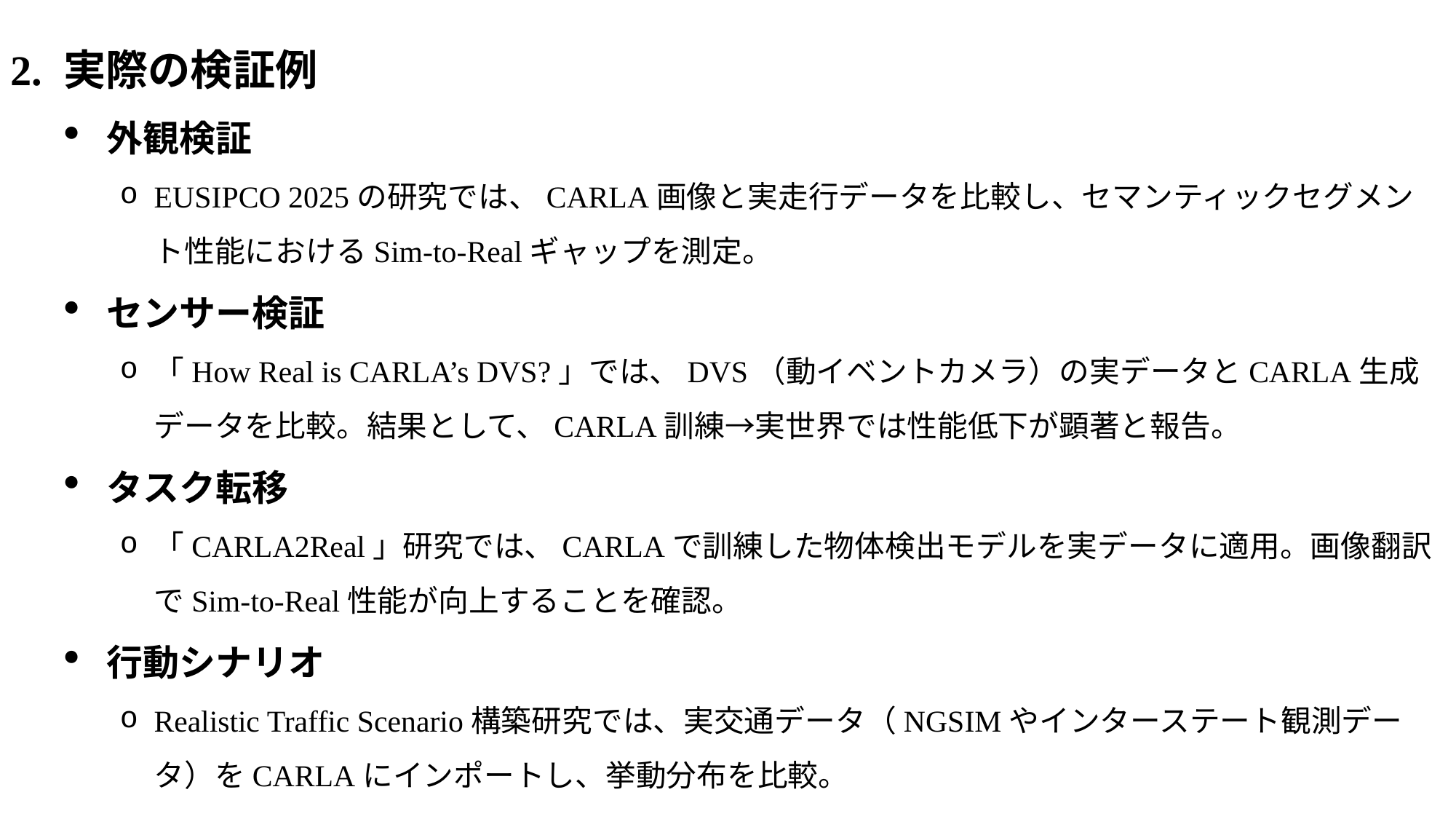

2. 実際の検証例
外観検証
EUSIPCO 2025の研究では、CARLA画像と実走行データを比較し、セマンティックセグメント性能におけるSim-to-Realギャップを測定。
センサー検証
「How Real is CARLA’s DVS?」では、DVS（動イベントカメラ）の実データとCARLA生成データを比較。結果として、CARLA訓練→実世界では性能低下が顕著と報告。
タスク転移
「CARLA2Real」研究では、CARLAで訓練した物体検出モデルを実データに適用。画像翻訳でSim-to-Real性能が向上することを確認。
行動シナリオ
Realistic Traffic Scenario構築研究では、実交通データ（NGSIMやインターステート観測データ）をCARLAにインポートし、挙動分布を比較。